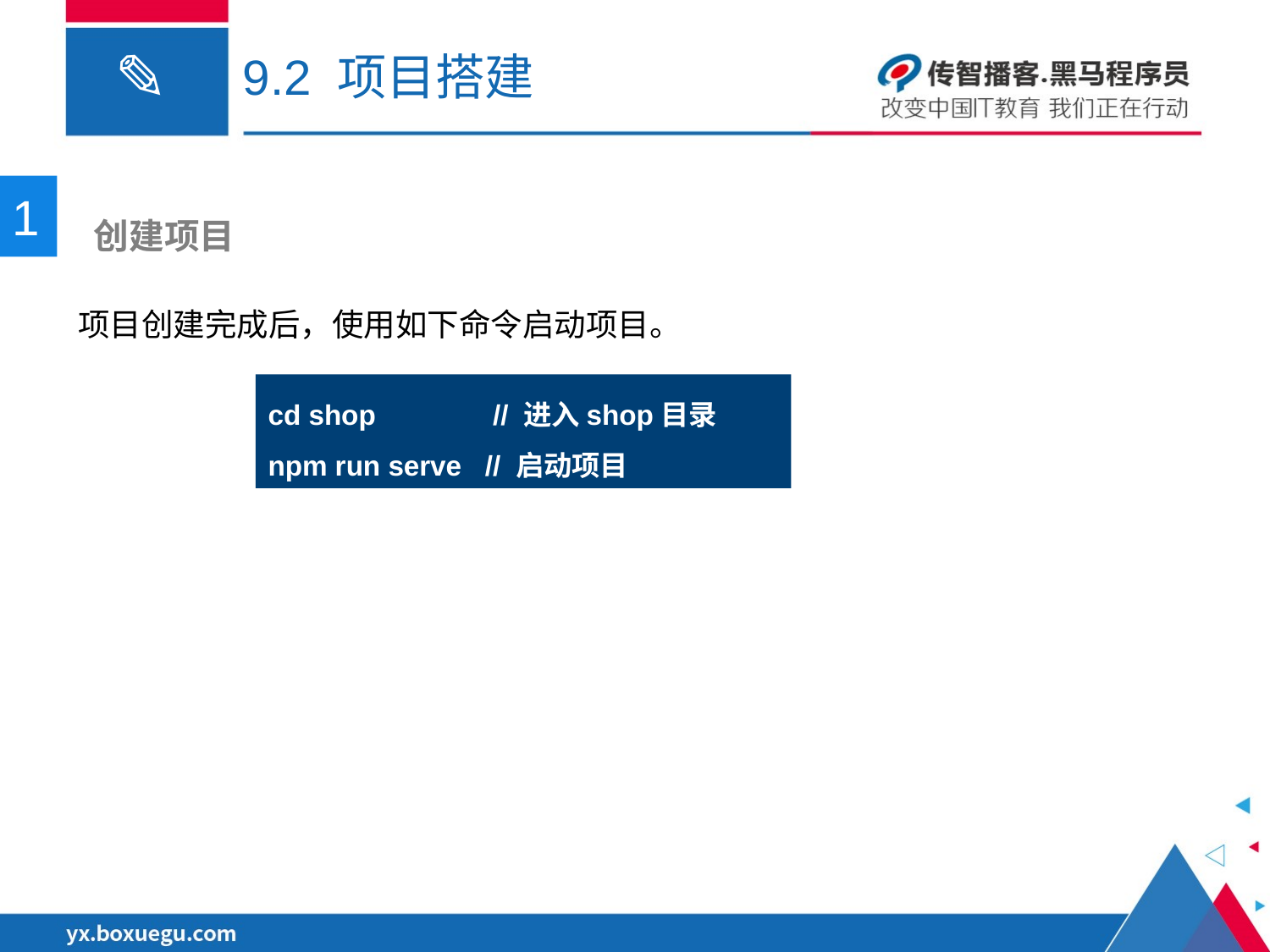

# 9.2 项目搭建

1
  创建项目
项目创建完成后，使用如下命令启动项目。
cd shop               // 进入shop目录
npm run serve   // 启动项目